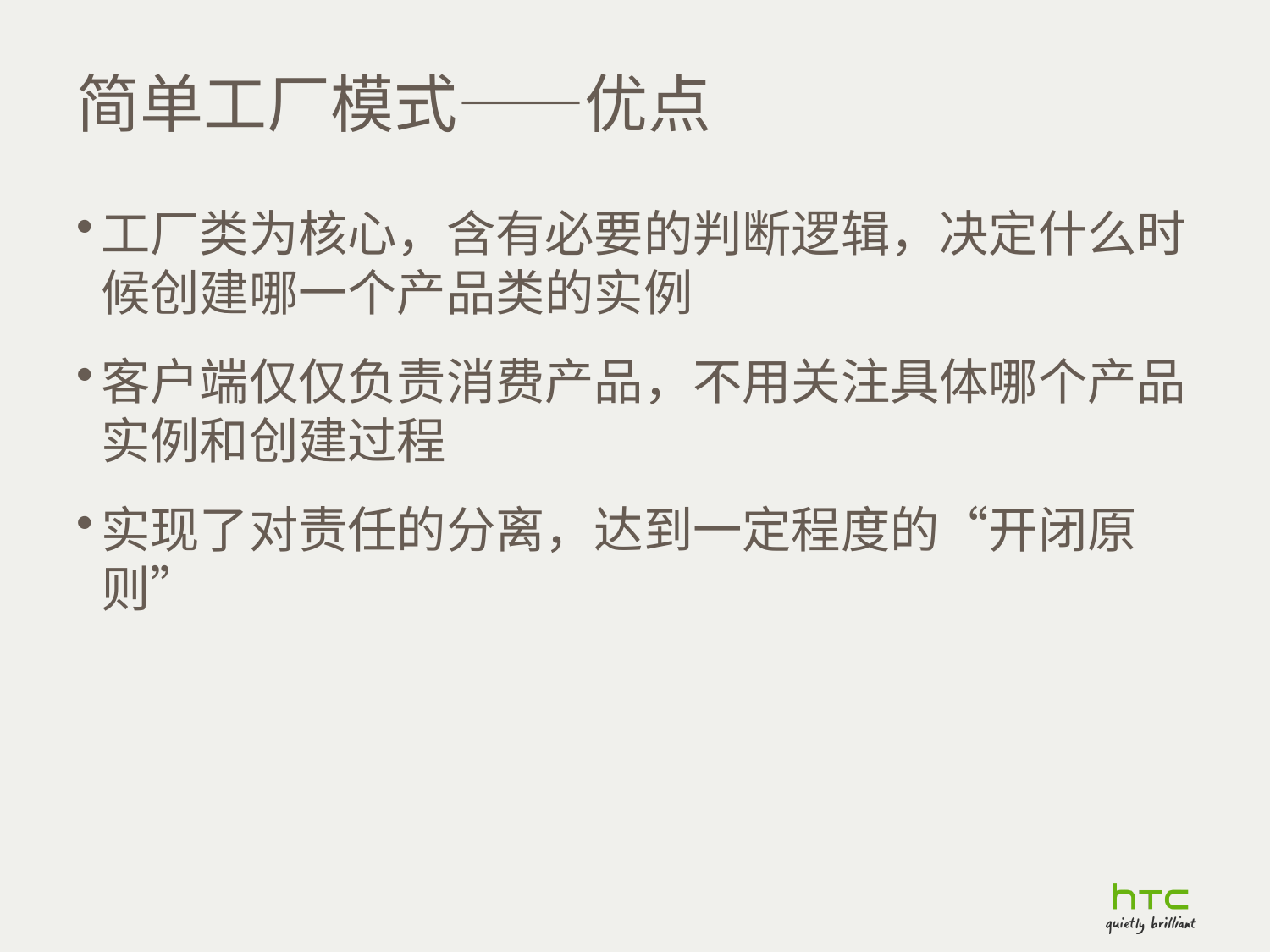

# 简单工厂模式——优点
工厂类为核心，含有必要的判断逻辑，决定什么时候创建哪一个产品类的实例
客户端仅仅负责消费产品，不用关注具体哪个产品实例和创建过程
实现了对责任的分离，达到一定程度的“开闭原则”